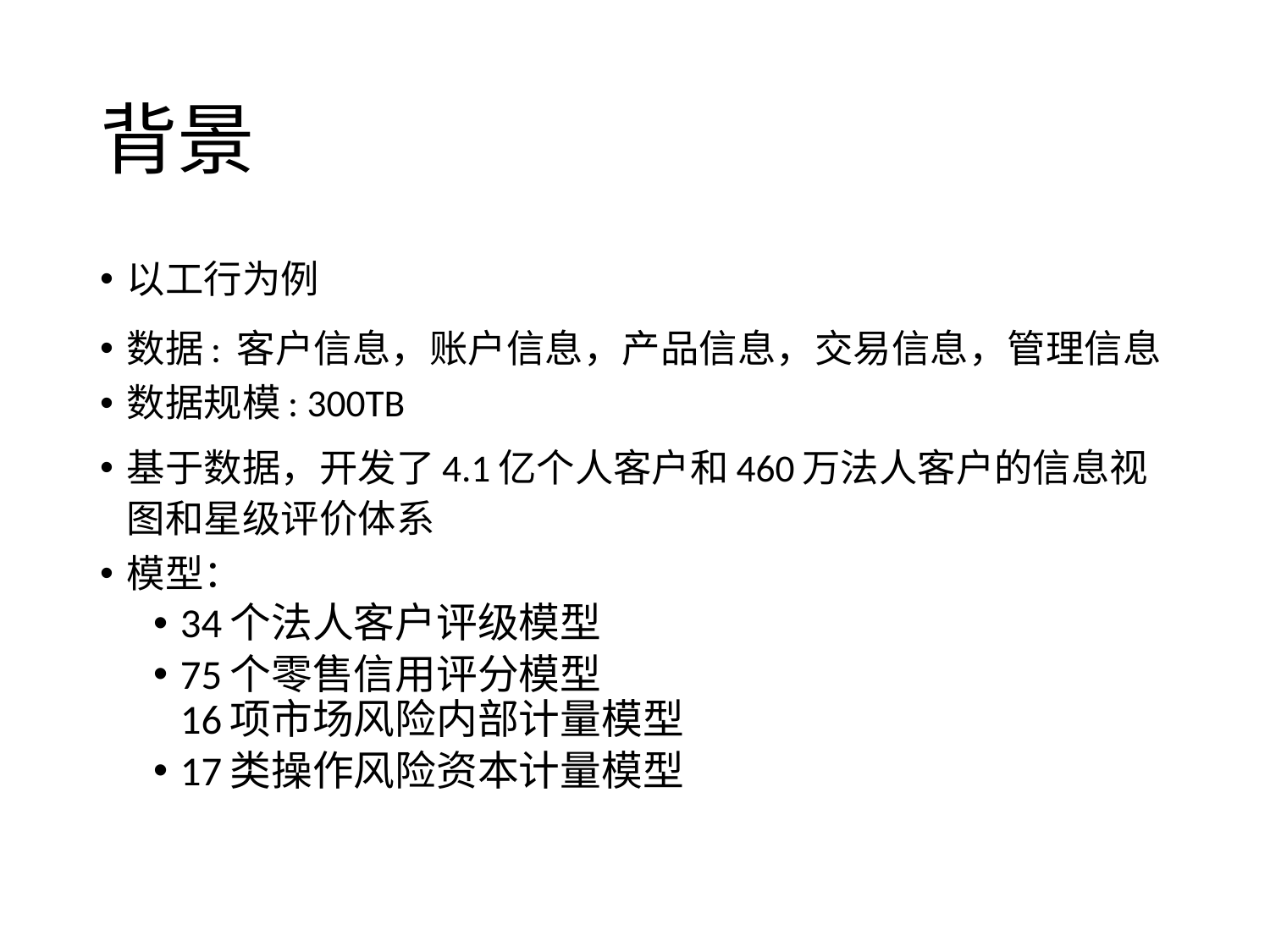

# 背景
以工行为例
数据: 客户信息，账户信息，产品信息，交易信息，管理信息
数据规模: 300TB
基于数据，开发了4.1亿个人客户和460万法人客户的信息视图和星级评价体系
模型：
34个法人客户评级模型
75个零售信用评分模型
16项市场风险内部计量模型
17类操作风险资本计量模型